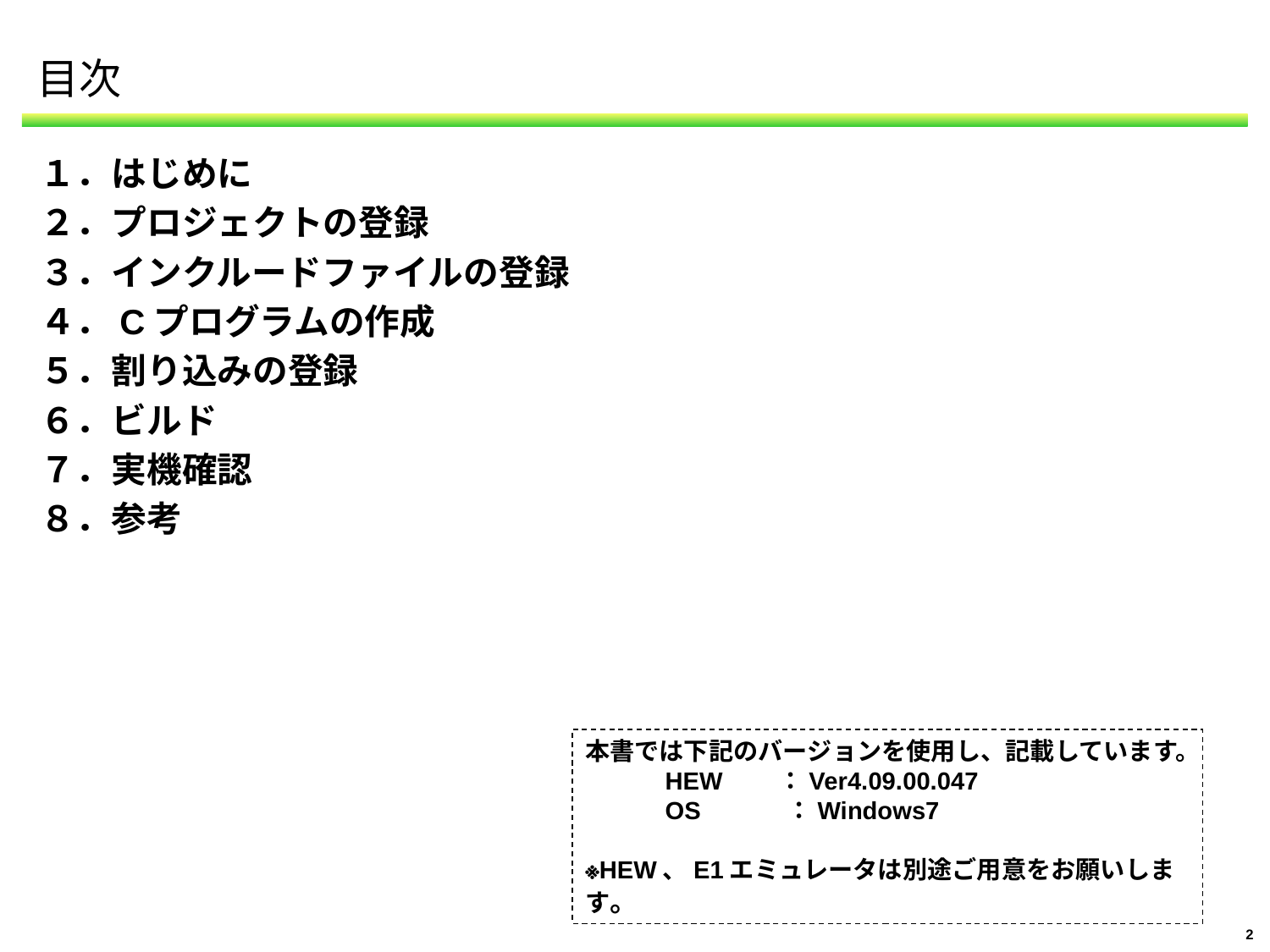

# 目次

１．はじめに
２．プロジェクトの登録
３．インクルードファイルの登録
４．Cプログラムの作成
５．割り込みの登録
６．ビルド
７．実機確認
８．参考

本書では下記のバージョンを使用し、記載しています。
　　　HEW　　：Ver4.09.00.047
　　　OS　　　 ：Windows7

※HEW、E1エミュレータは別途ご用意をお願いします。
2